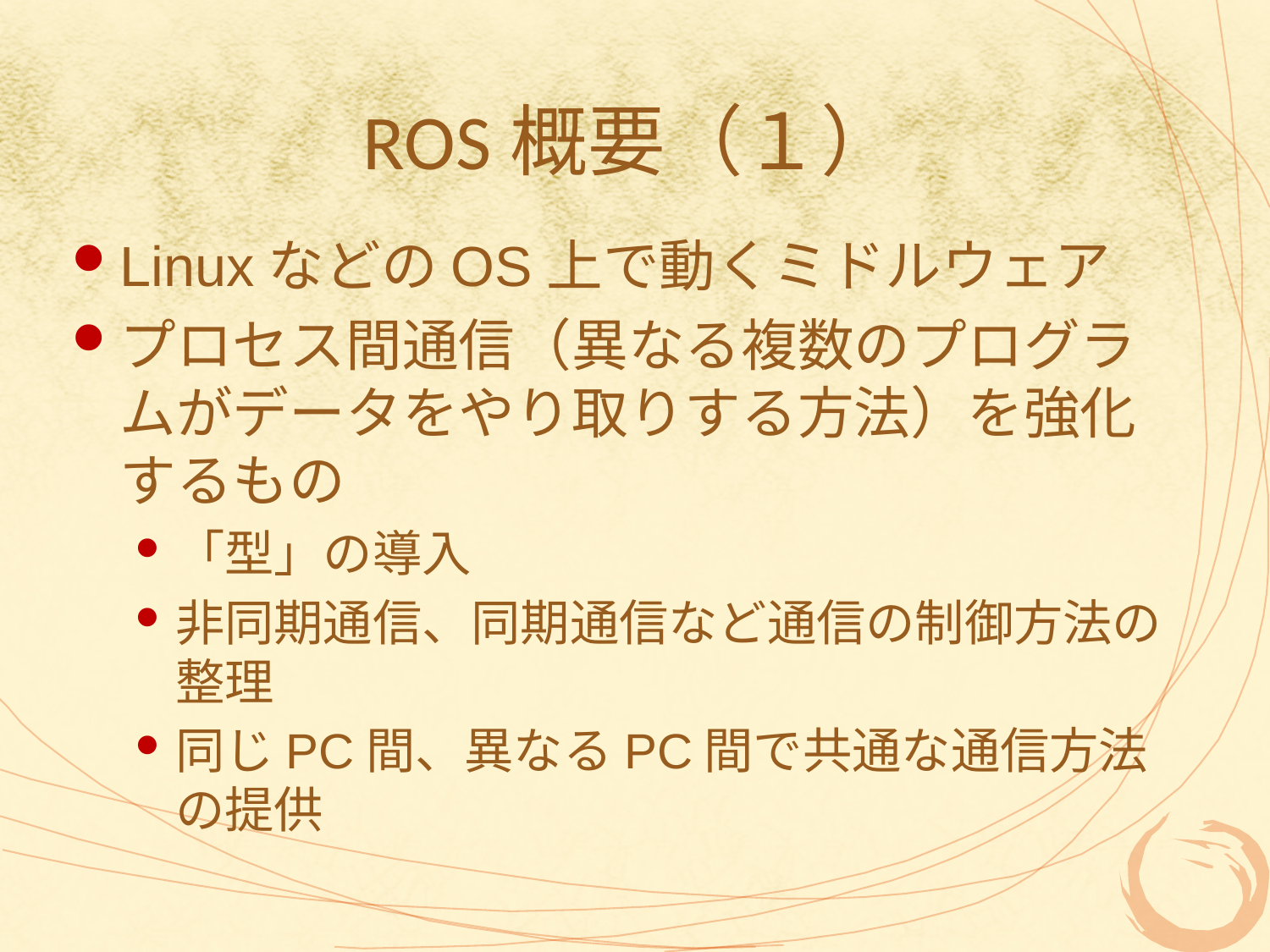

# ROS概要（１）
LinuxなどのOS上で動くミドルウェア
プロセス間通信（異なる複数のプログラムがデータをやり取りする方法）を強化するもの
「型」の導入
非同期通信、同期通信など通信の制御方法の整理
同じPC間、異なるPC間で共通な通信方法の提供